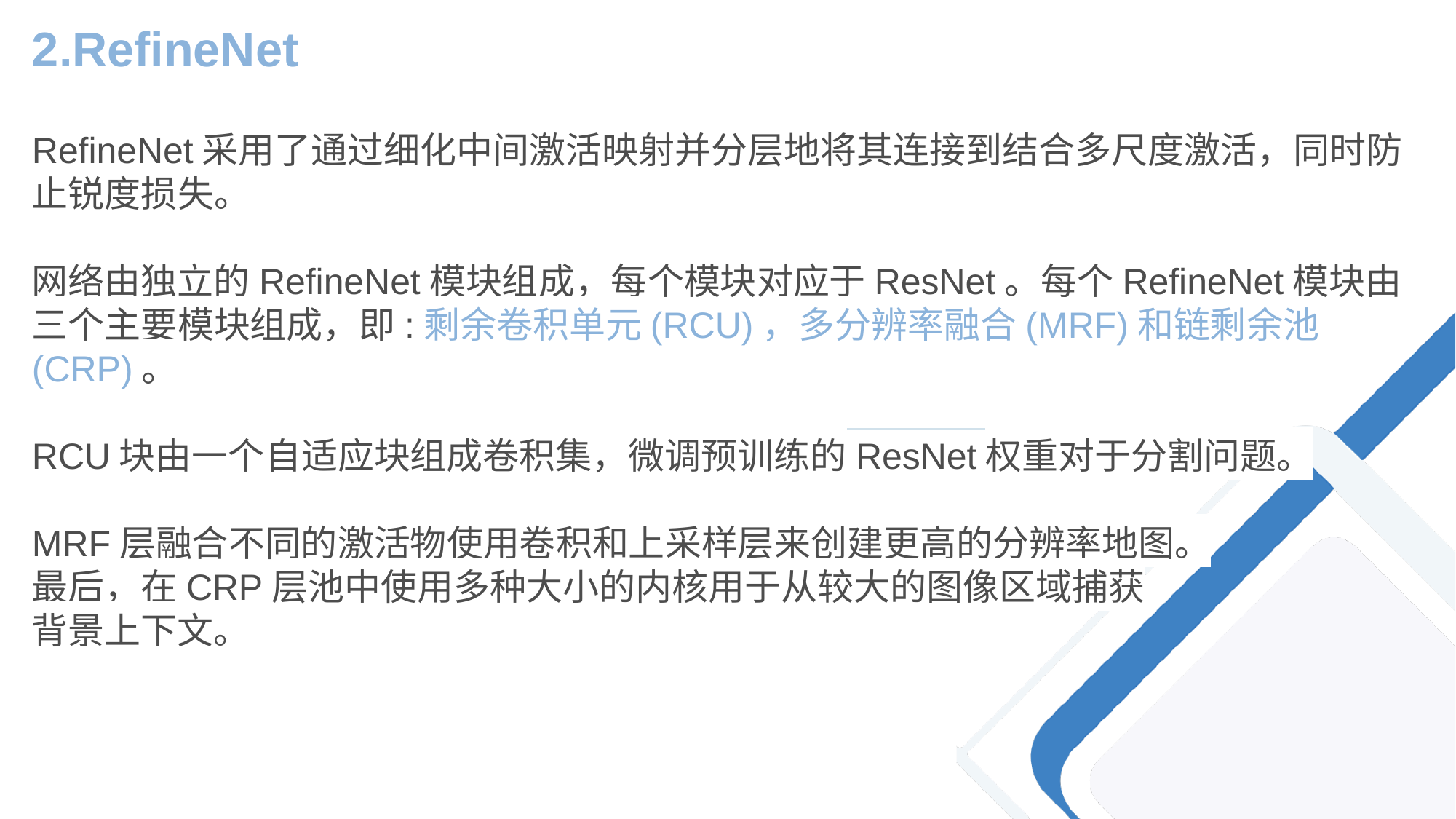

2.RefineNet

RefineNet采用了通过细化中间激活映射并分层地将其连接到结合多尺度激活，同时防止锐度损失。

网络由独立的RefineNet模块组成，每个模块对应于ResNet。每个RefineNet模块由三个主要模块组成，即:剩余卷积单元(RCU)，多分辨率融合(MRF)和链剩余池(CRP)。

RCU块由一个自适应块组成卷积集，微调预训练的ResNet权重对于分割问题。

MRF层融合不同的激活物使用卷积和上采样层来创建更高的分辨率地图。
最后，在CRP层池中使用多种大小的内核用于从较大的图像区域捕获
背景上下文。